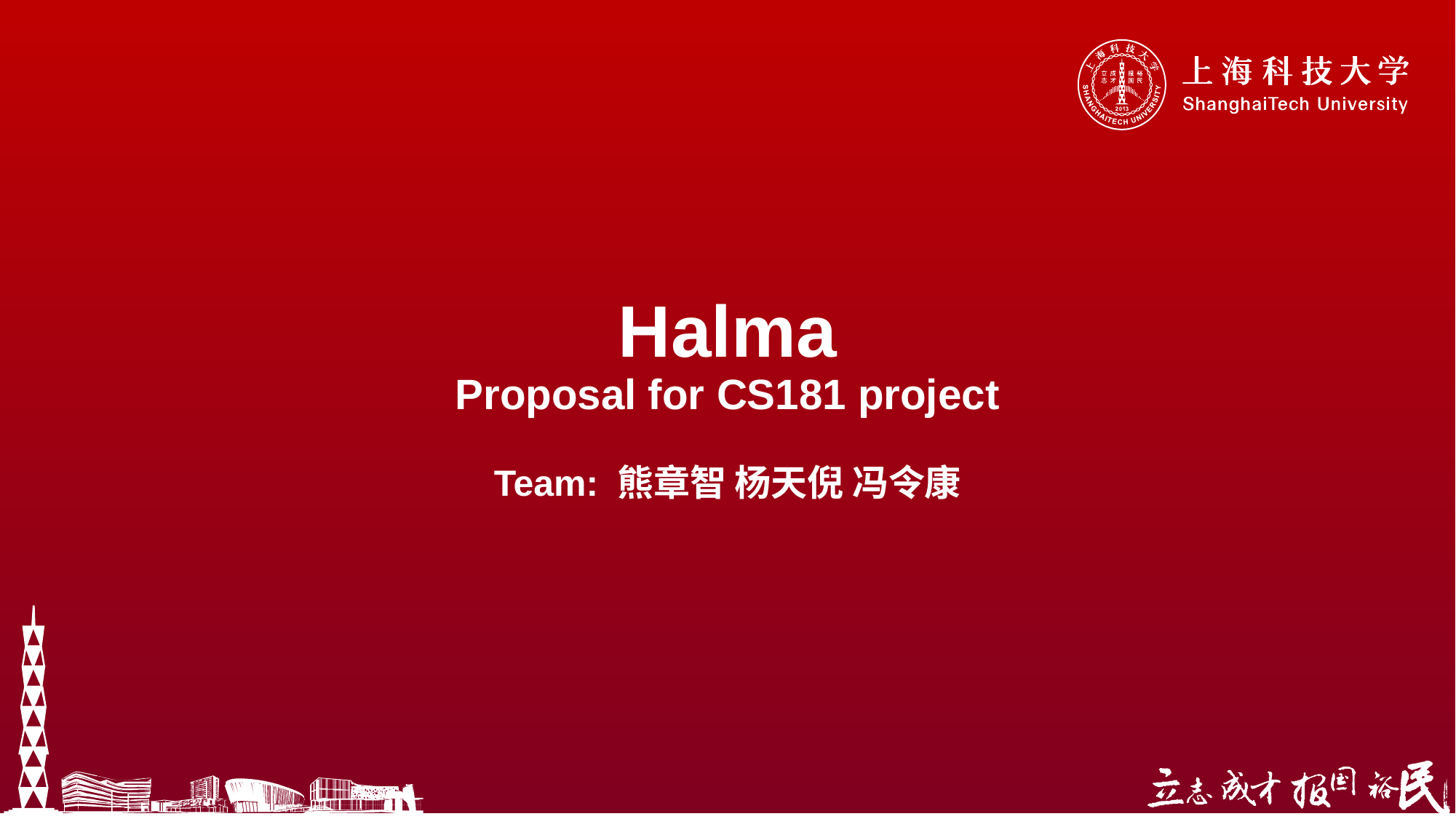

# Halma Proposal for CS181 project Team: 熊章智 杨天倪 冯令康